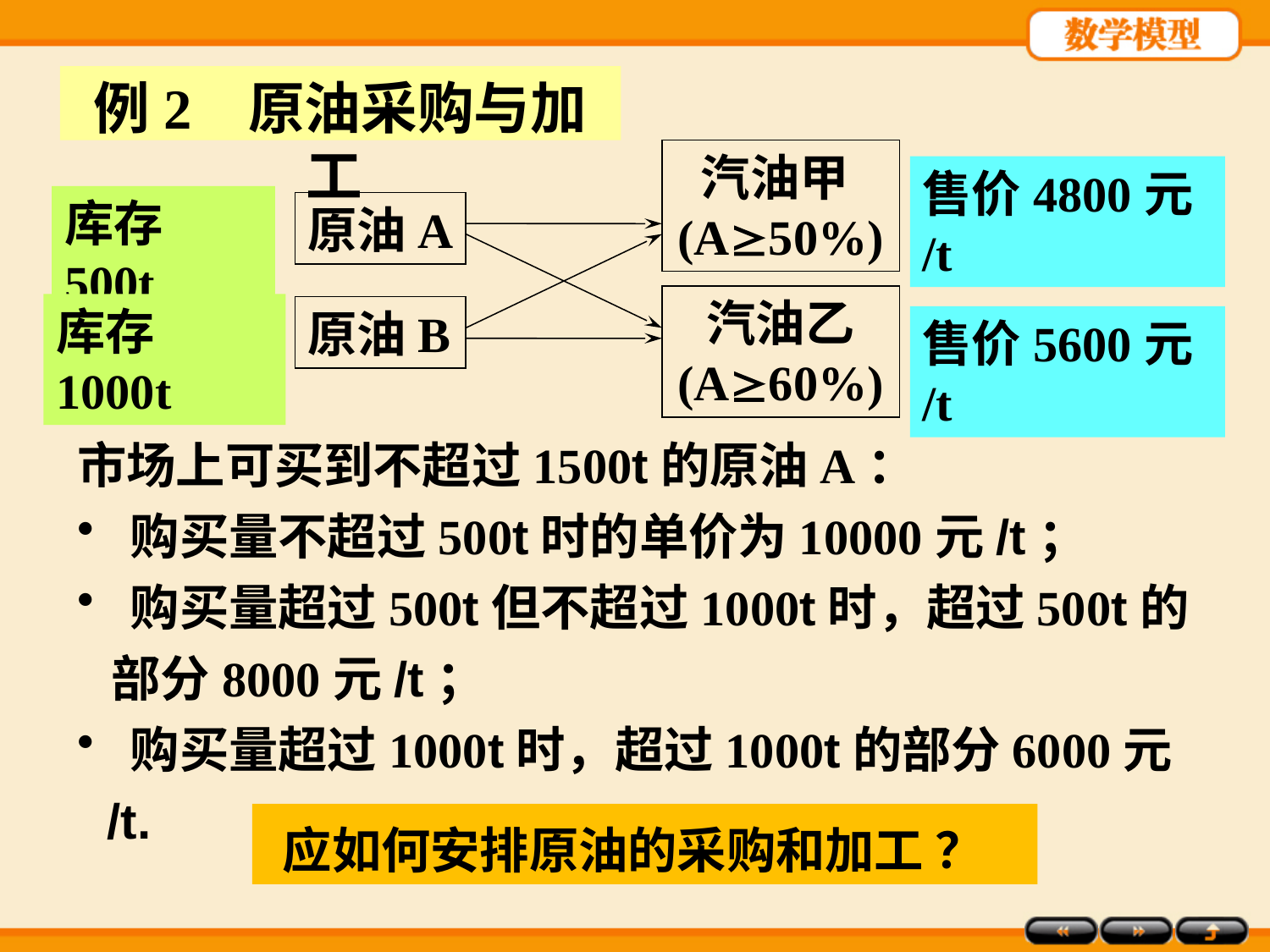

例2   原油采购与加工
汽油甲(A≥50%)
原油A

汽油乙 (A≥60%)
原油B

售价4800元/t
售价5600元/t
库存500t
库存1000t
市场上可买到不超过1500t的原油A：
 购买量不超过500t时的单价为10000元/t；
 购买量超过500t但不超过1000t时，超过500t的
  部分8000元/t；
 购买量超过1000t时，超过1000t的部分6000元/t.
应如何安排原油的采购和加工 ？